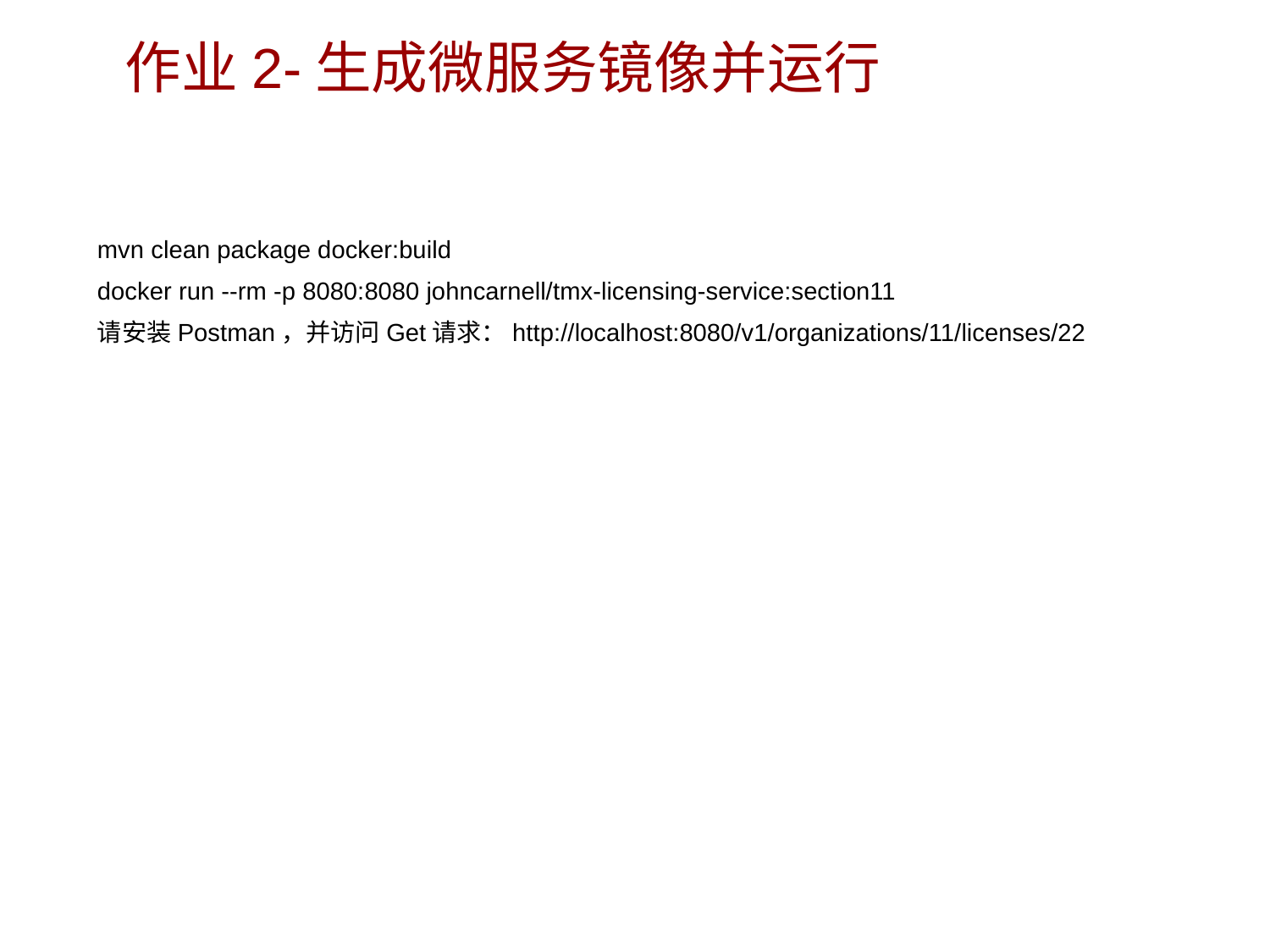

# 作业2-生成微服务镜像并运行
mvn clean package docker:build
docker run --rm -p 8080:8080 johncarnell/tmx-licensing-service:section11
请安装Postman，并访问Get请求：http://localhost:8080/v1/organizations/11/licenses/22